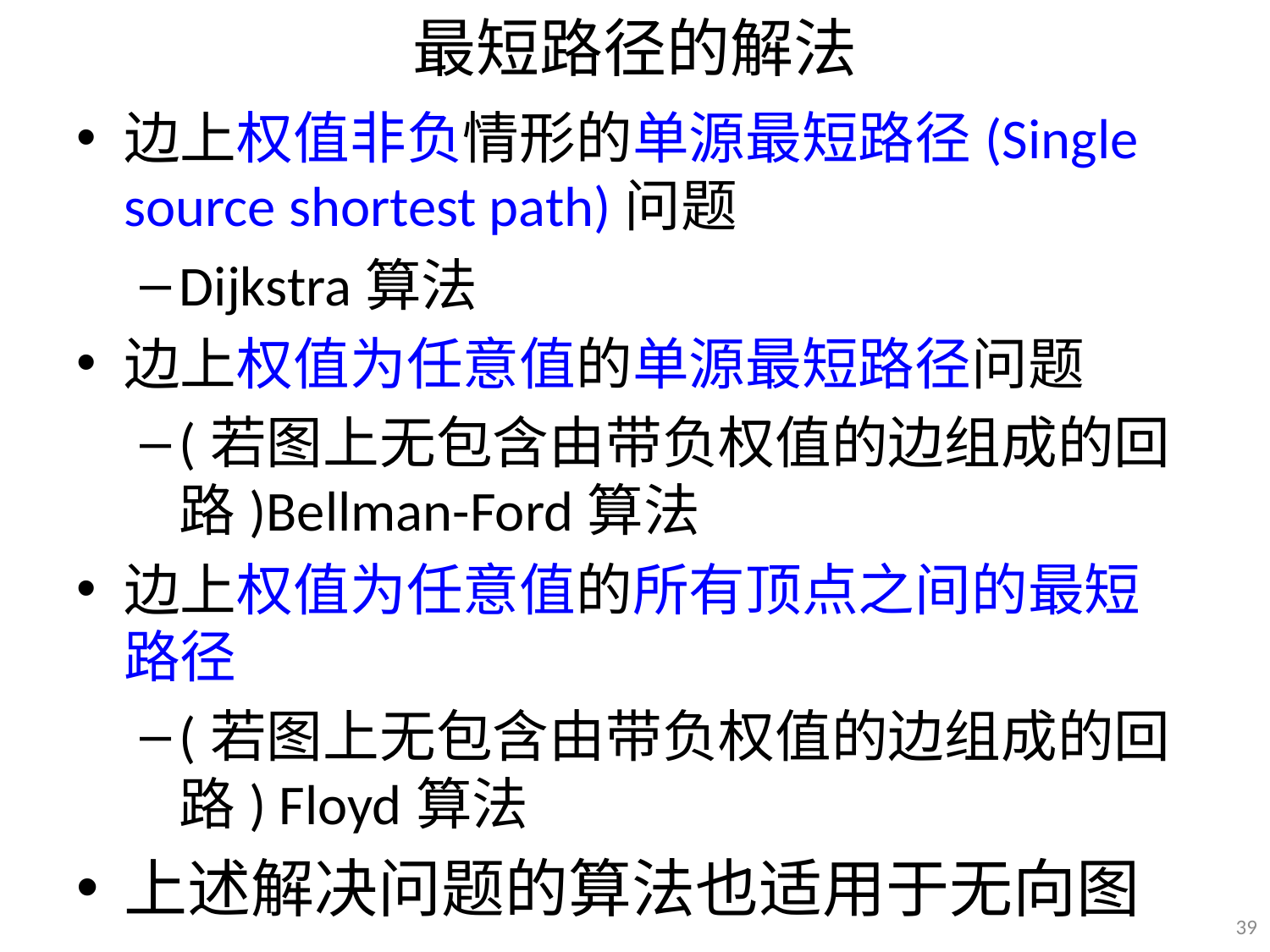

# 最短路径的解法
边上权值非负情形的单源最短路径(Single source shortest path)问题
Dijkstra算法
边上权值为任意值的单源最短路径问题
(若图上无包含由带负权值的边组成的回路)Bellman-Ford算法
边上权值为任意值的所有顶点之间的最短路径
(若图上无包含由带负权值的边组成的回路) Floyd算法
上述解决问题的算法也适用于无向图

39